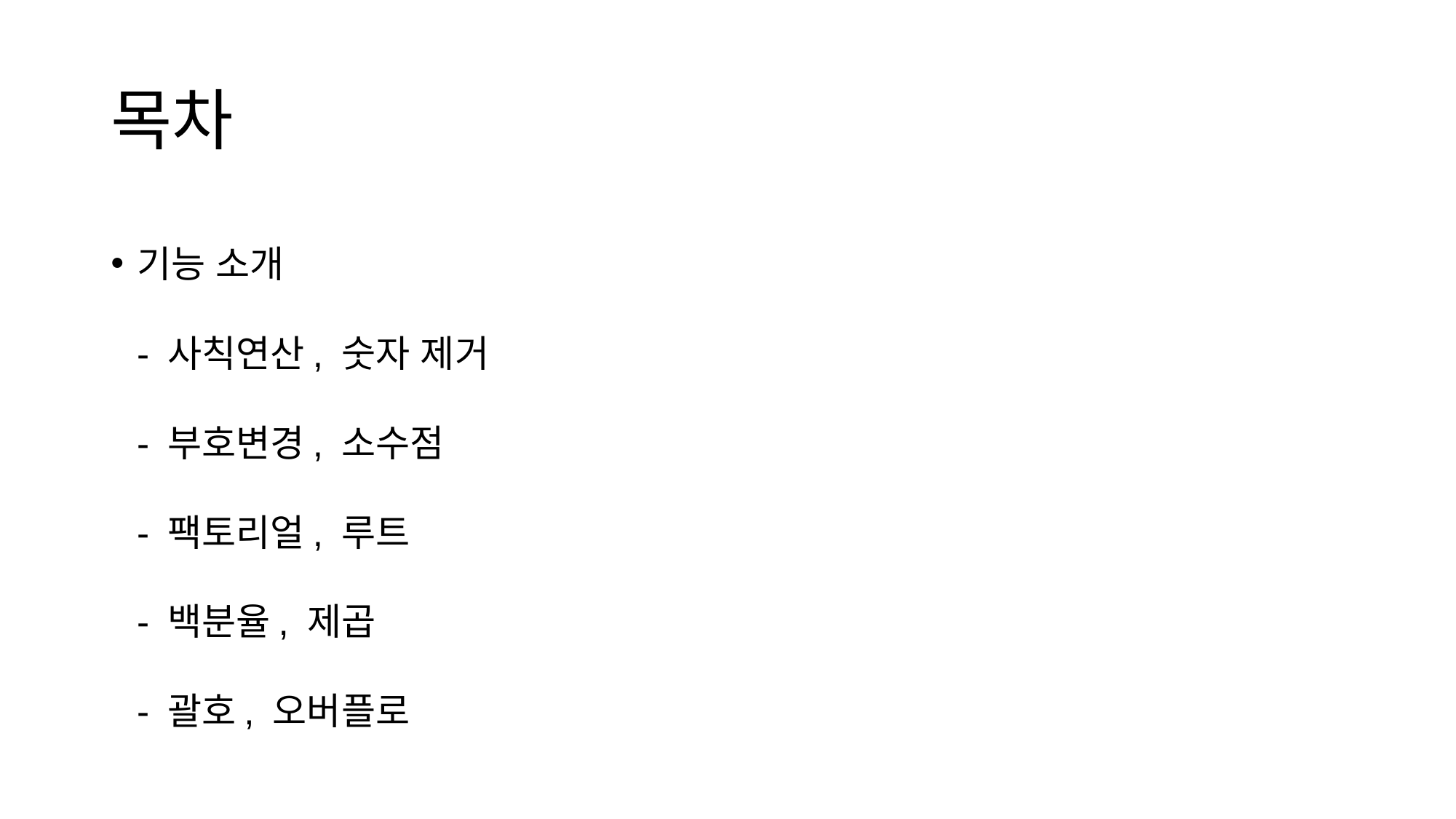

# 목차
기능 소개
- 사칙연산, 숫자 제거
- 부호변경, 소수점
- 팩토리얼, 루트
- 백분율, 제곱
- 괄호, 오버플로